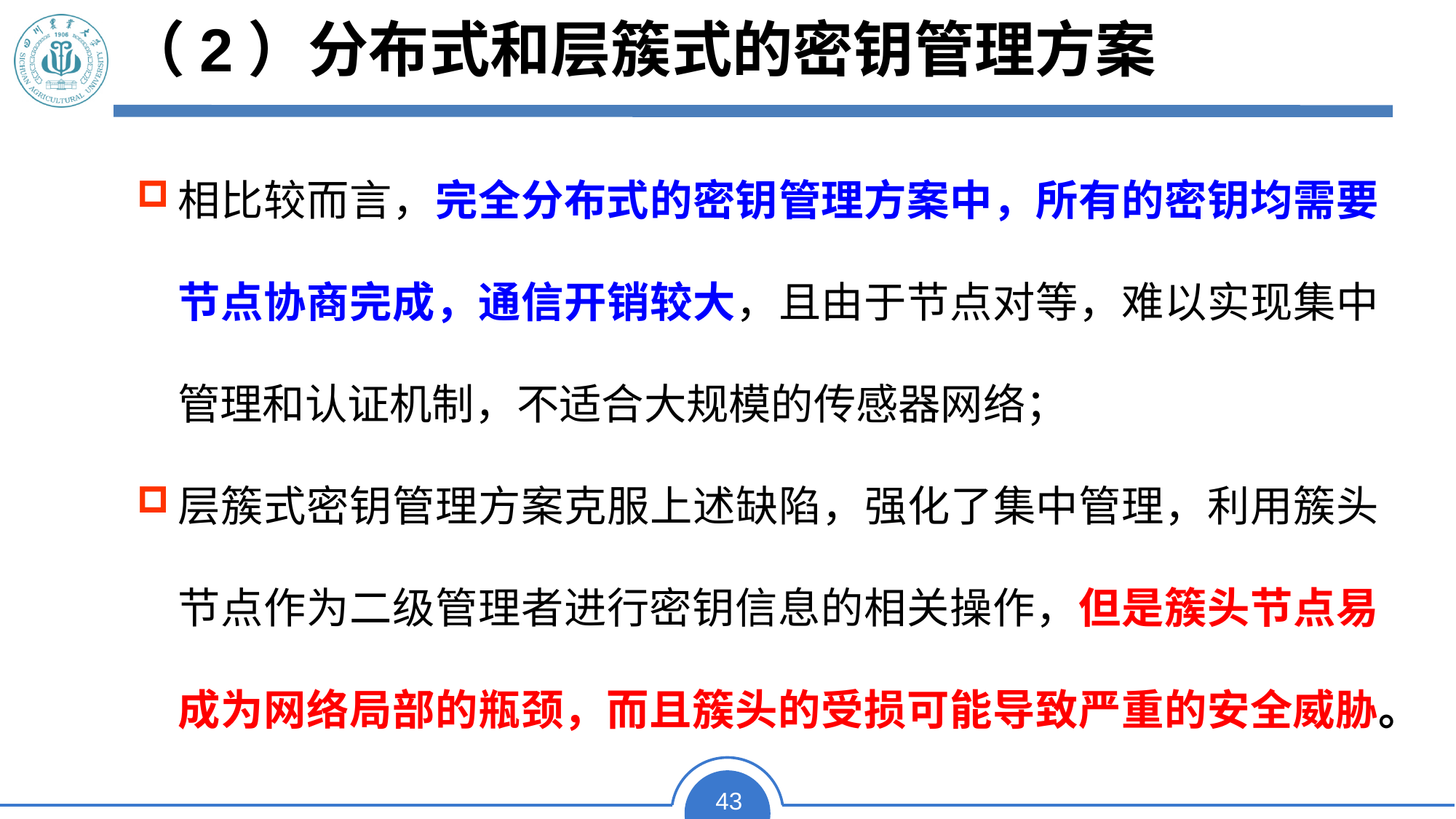

# （2）分布式和层簇式的密钥管理方案
相比较而言，完全分布式的密钥管理方案中，所有的密钥均需要节点协商完成，通信开销较大，且由于节点对等，难以实现集中管理和认证机制，不适合大规模的传感器网络；
层簇式密钥管理方案克服上述缺陷，强化了集中管理，利用簇头节点作为二级管理者进行密钥信息的相关操作，但是簇头节点易成为网络局部的瓶颈，而且簇头的受损可能导致严重的安全威胁。